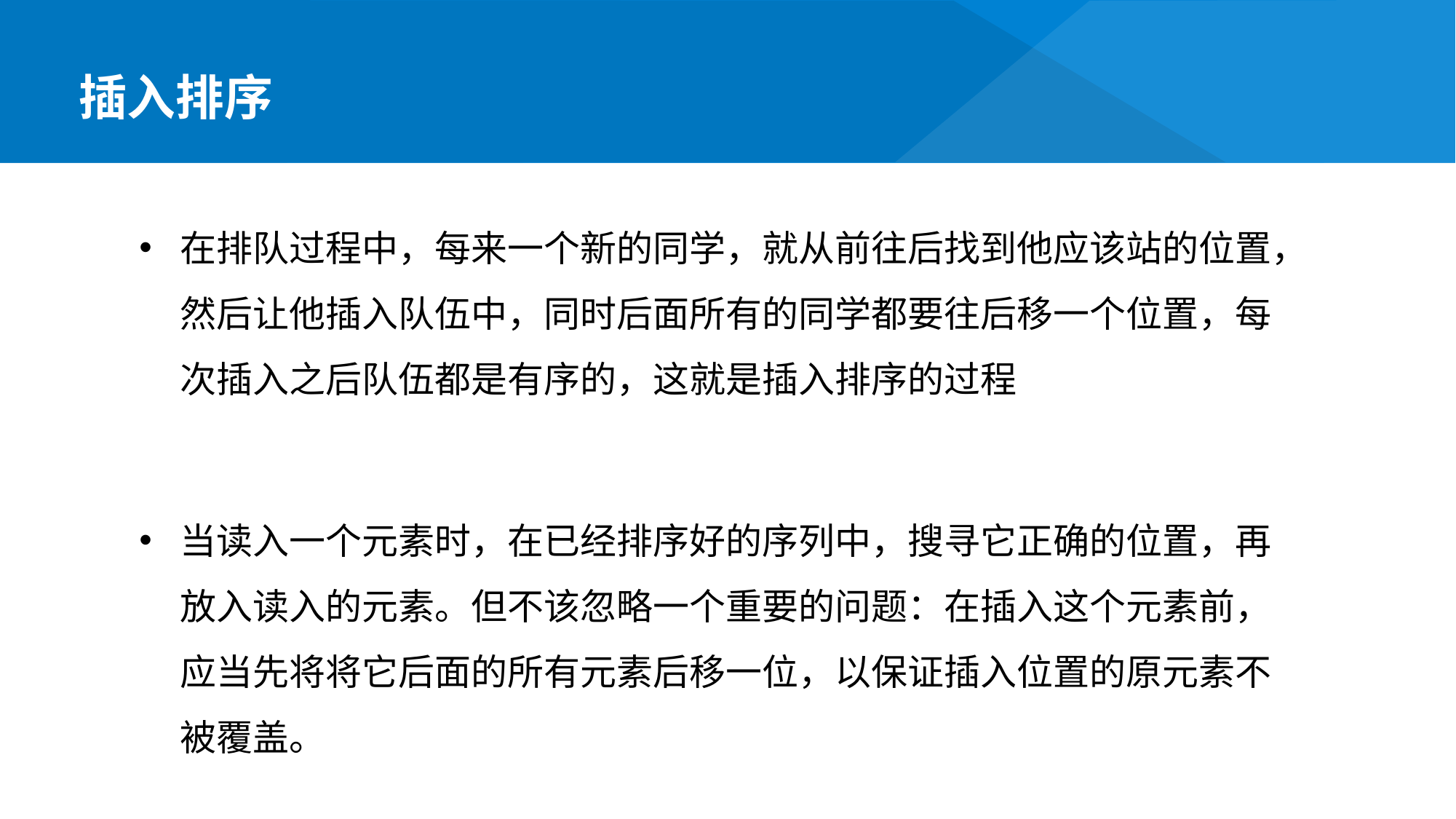

插入排序
在排队过程中，每来一个新的同学，就从前往后找到他应该站的位置，然后让他插入队伍中，同时后面所有的同学都要往后移一个位置，每次插入之后队伍都是有序的，这就是插入排序的过程

当读入一个元素时，在已经排序好的序列中，搜寻它正确的位置，再放入读入的元素。但不该忽略一个重要的问题：在插入这个元素前，应当先将将它后面的所有元素后移一位，以保证插入位置的原元素不被覆盖。